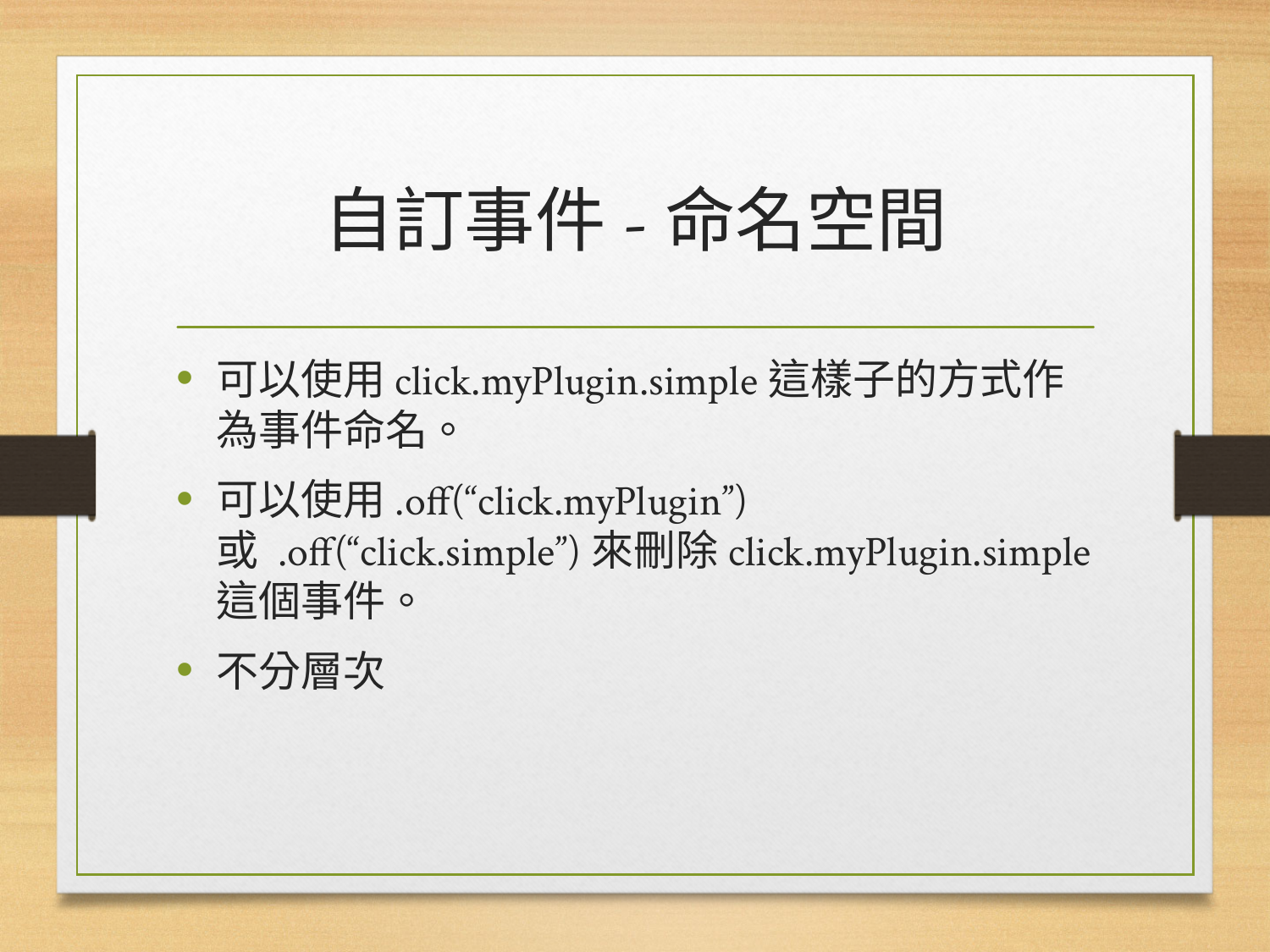

# 自訂事件-命名空間
可以使用click.myPlugin.simple這樣子的方式作為事件命名。
可以使用.off(“click.myPlugin”)或 .off(“click.simple”)來刪除click.myPlugin.simple這個事件。
不分層次